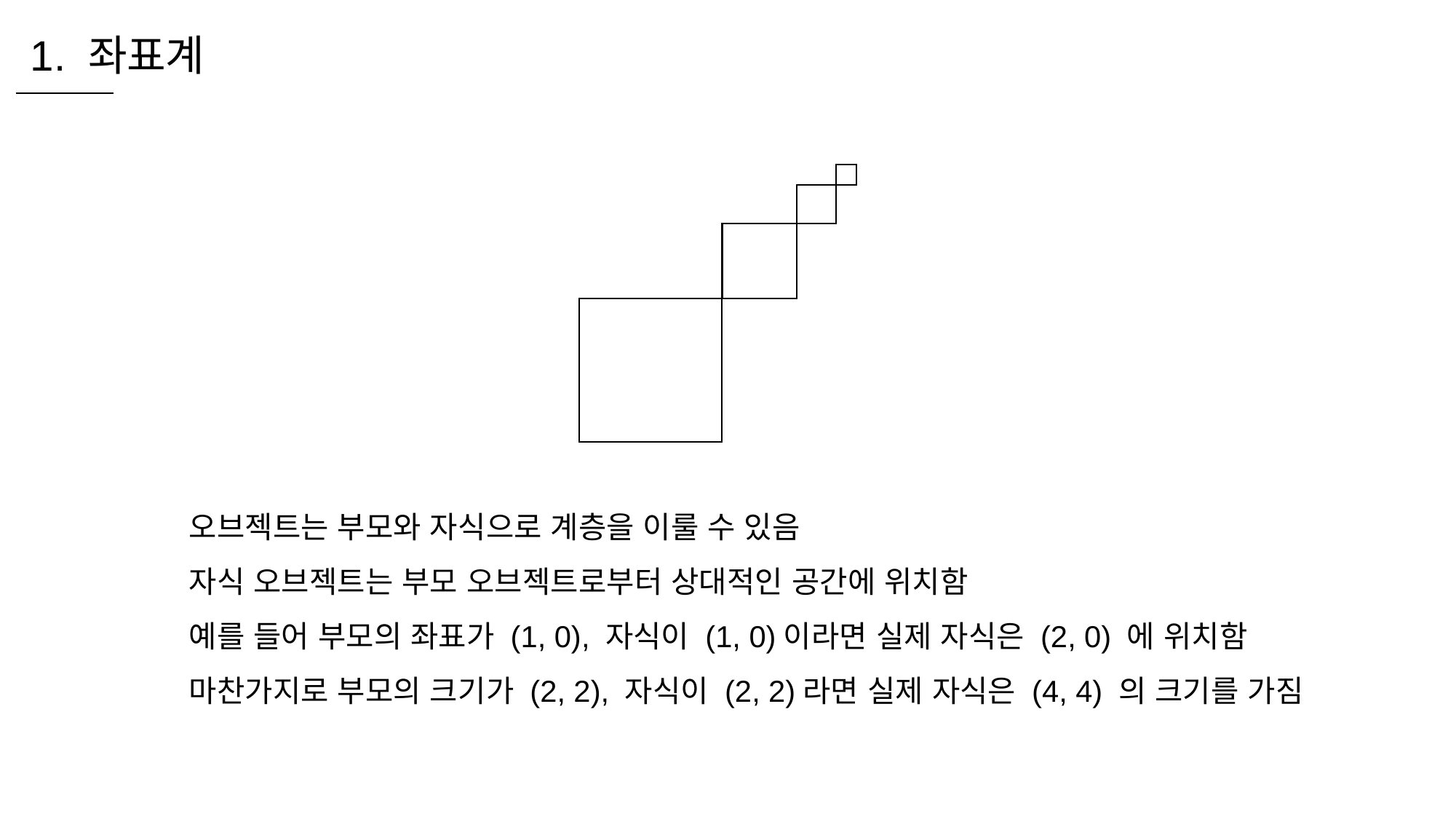

1. 좌표계

오브젝트는 부모와 자식으로 계층을 이룰 수 있음
자식 오브젝트는 부모 오브젝트로부터 상대적인 공간에 위치함
예를 들어 부모의 좌표가 (1, 0), 자식이 (1, 0)이라면 실제 자식은 (2, 0) 에 위치함
마찬가지로 부모의 크기가 (2, 2), 자식이 (2, 2)라면 실제 자식은 (4, 4) 의 크기를 가짐